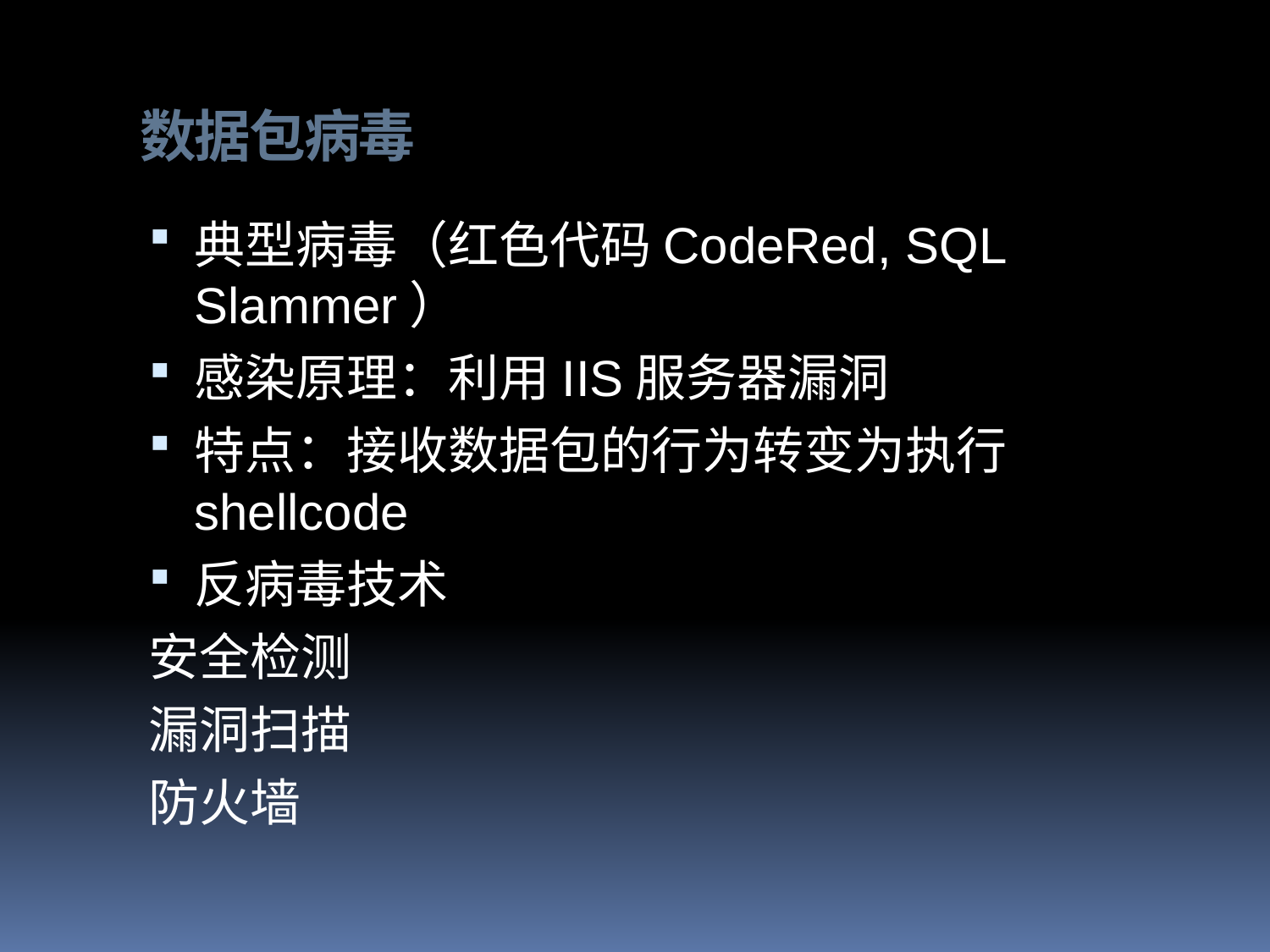

# 数据包病毒
典型病毒（红色代码CodeRed, SQL Slammer）
感染原理：利用IIS服务器漏洞
特点：接收数据包的行为转变为执行shellcode
反病毒技术
安全检测
漏洞扫描
防火墙